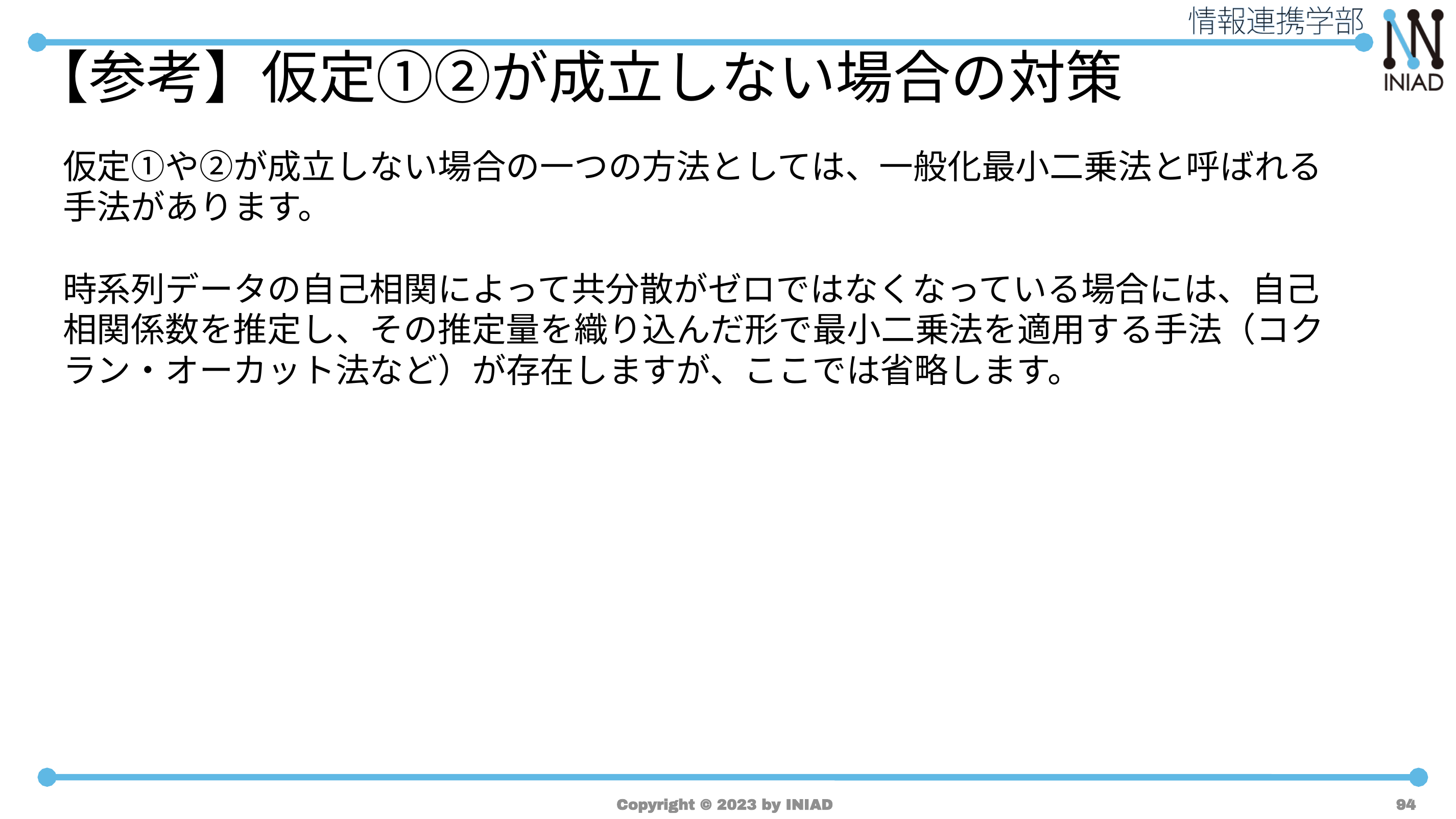

# 【参考】仮定①②が成立しない場合の対策
仮定①や②が成立しない場合の一つの方法としては、一般化最小二乗法と呼ばれる
手法があります。

時系列データの自己相関によって共分散がゼロではなくなっている場合には、自己相関係数を推定し、その推定量を織り込んだ形で最小二乗法を適用する手法（コクラン・オーカット法など）が存在しますが、ここでは省略します。
Copyright © 2023 by INIAD
94